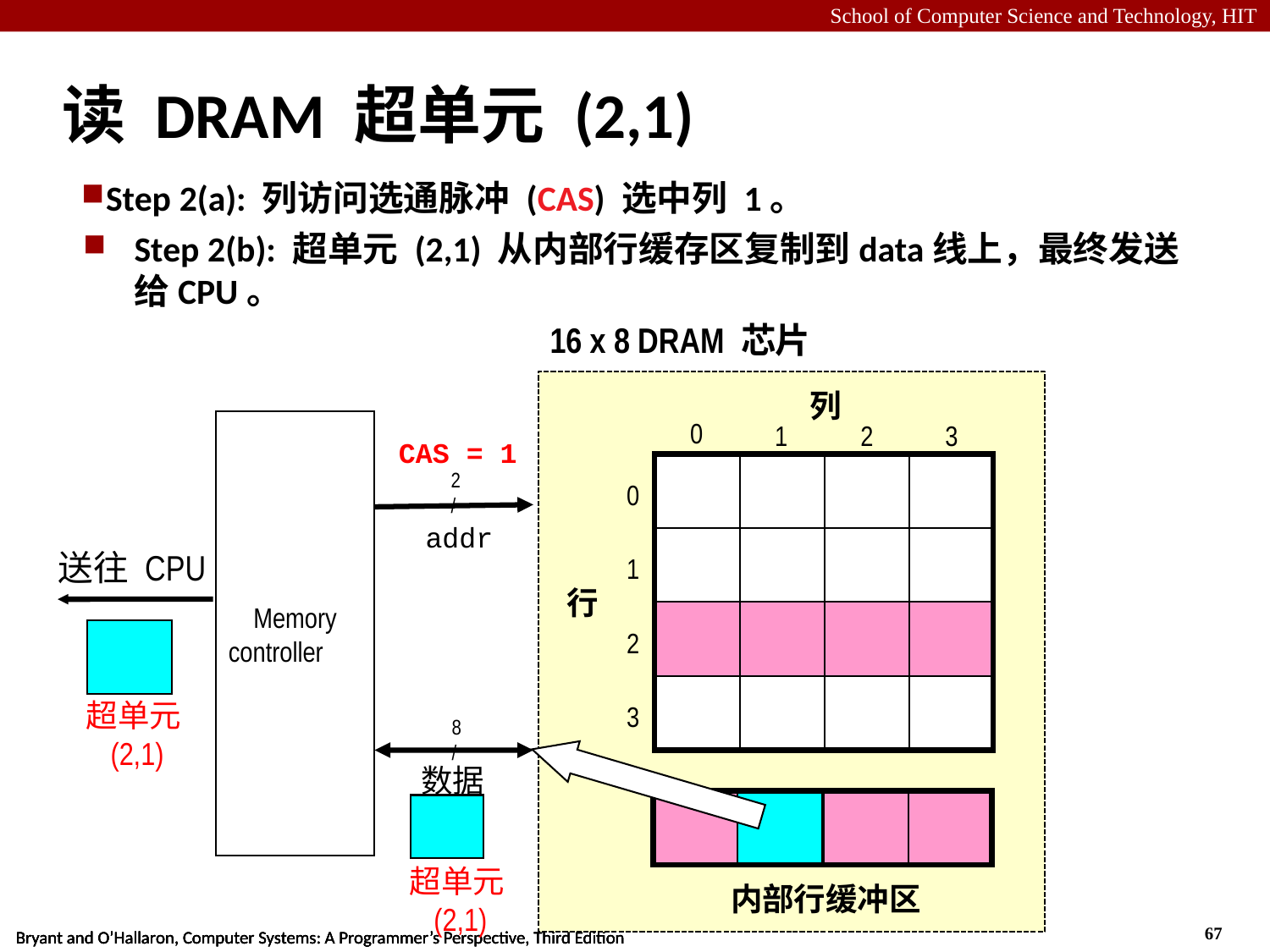

# 读 DRAM 超单元 (2,1)
Step 2(a): 列访问选通脉冲 (CAS) 选中列 1。
Step 2(b): 超单元 (2,1) 从内部行缓存区复制到data线上，最终发送给CPU。

16 x 8 DRAM 芯片

列
0
Memory
controller
1
2
3
CAS = 1

2
/
0

addr

送往 CPU

超单元
(2,1)
1
行

2

3
8
/

数据

超单元
(2,1)
内部行缓冲区